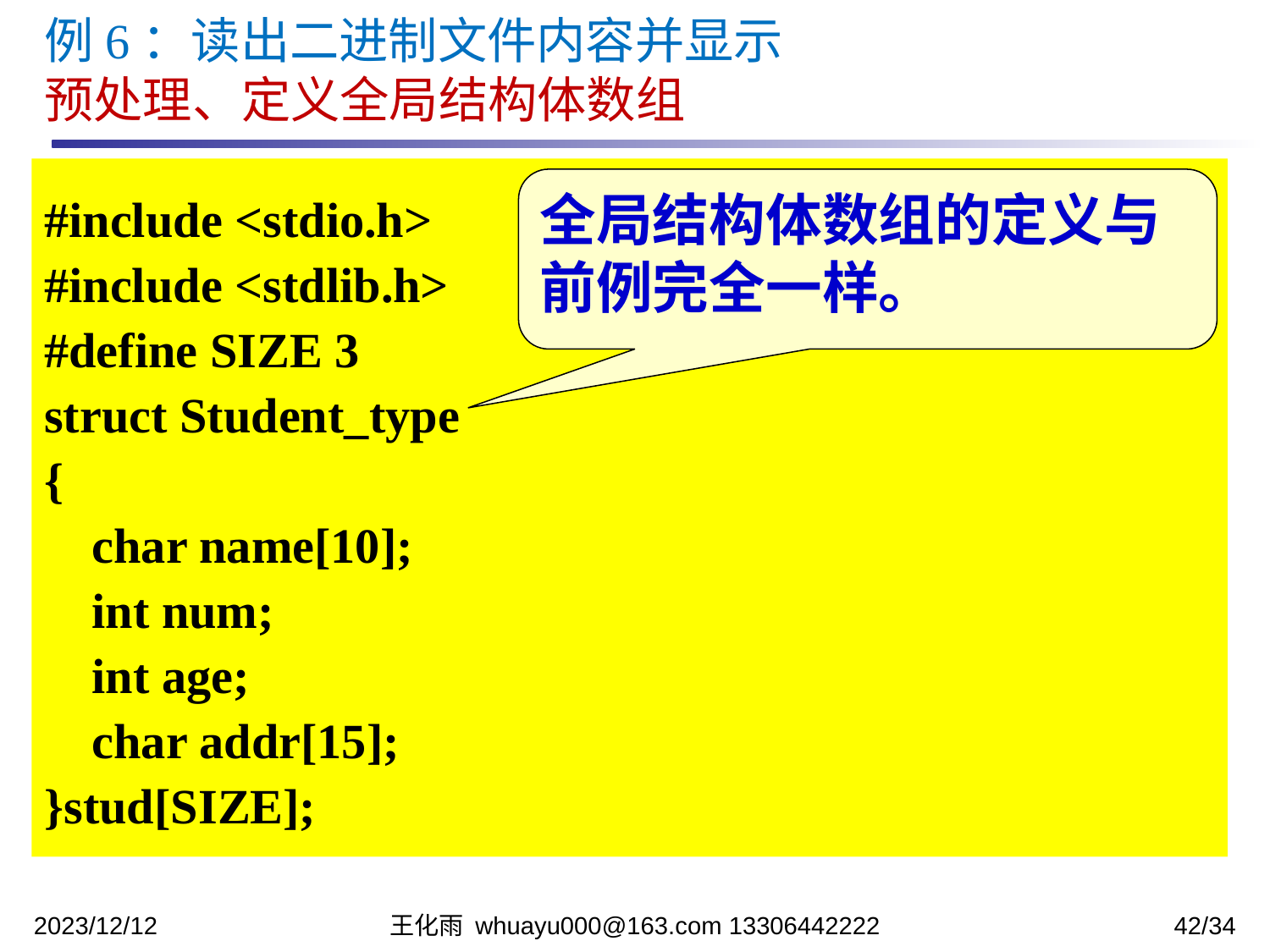

例6：读出二进制文件内容并显示
预处理、定义全局结构体数组
#include <stdio.h>
#include <stdlib.h>
#define SIZE 3
struct Student_type
{
	char name[10];
	int num;
	int age;
	char addr[15];
}stud[SIZE];

全局结构体数组的定义与前例完全一样。
2023/12/12
王化雨 whuayu000@163.com 13306442222
42/34